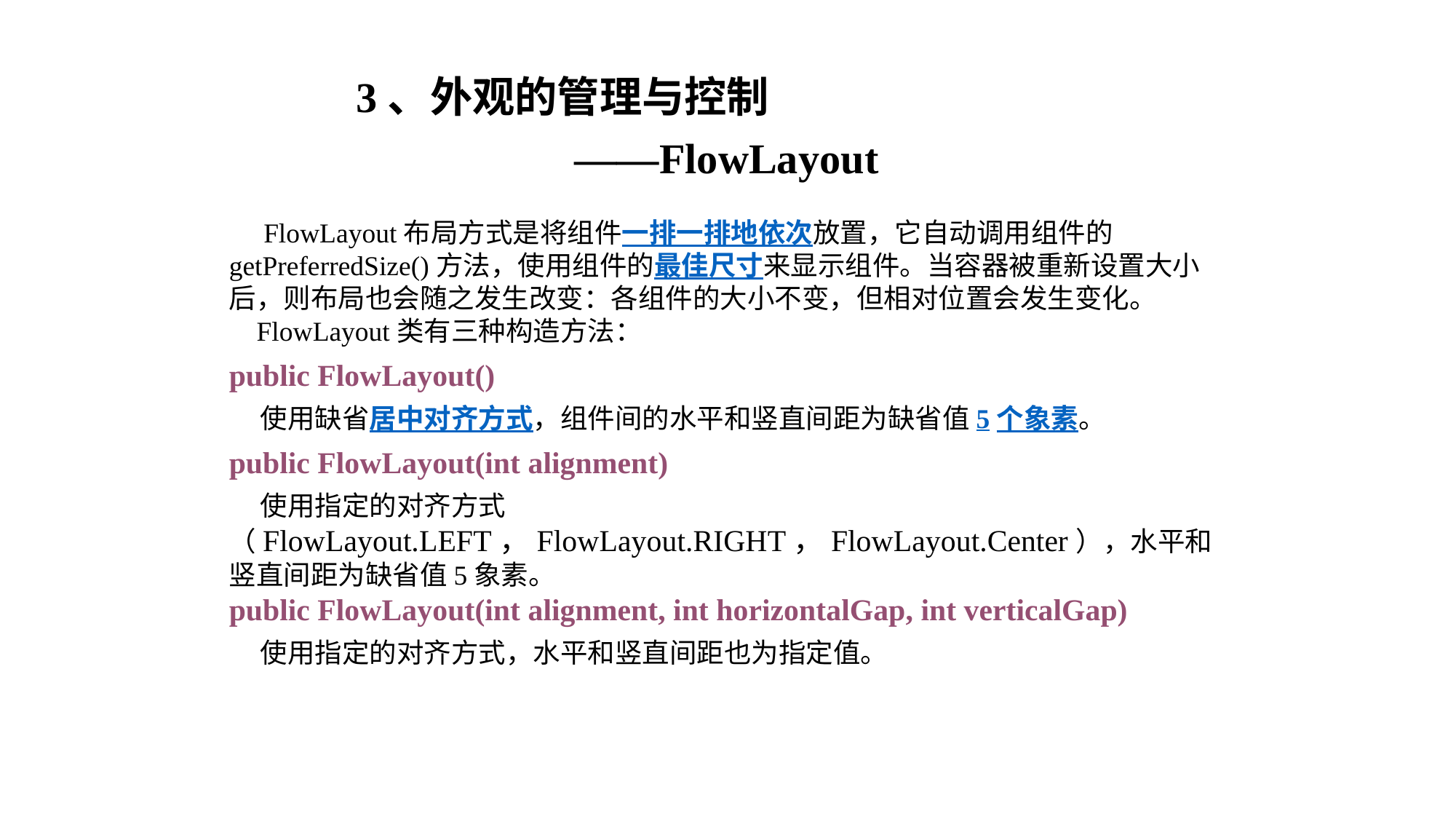

3、外观的管理与控制
		——FlowLayout
     FlowLayout布局方式是将组件一排一排地依次放置，它自动调用组件的getPreferredSize()方法，使用组件的最佳尺寸来显示组件。当容器被重新设置大小后，则布局也会随之发生改变：各组件的大小不变，但相对位置会发生变化。
    FlowLayout类有三种构造方法：

public FlowLayout()

    使用缺省居中对齐方式，组件间的水平和竖直间距为缺省值5个象素。

public FlowLayout(int alignment)

    使用指定的对齐方式（FlowLayout.LEFT，FlowLayout.RIGHT，FlowLayout.Center），水平和竖直间距为缺省值5象素。
public FlowLayout(int alignment, int horizontalGap, int verticalGap)

    使用指定的对齐方式，水平和竖直间距也为指定值。